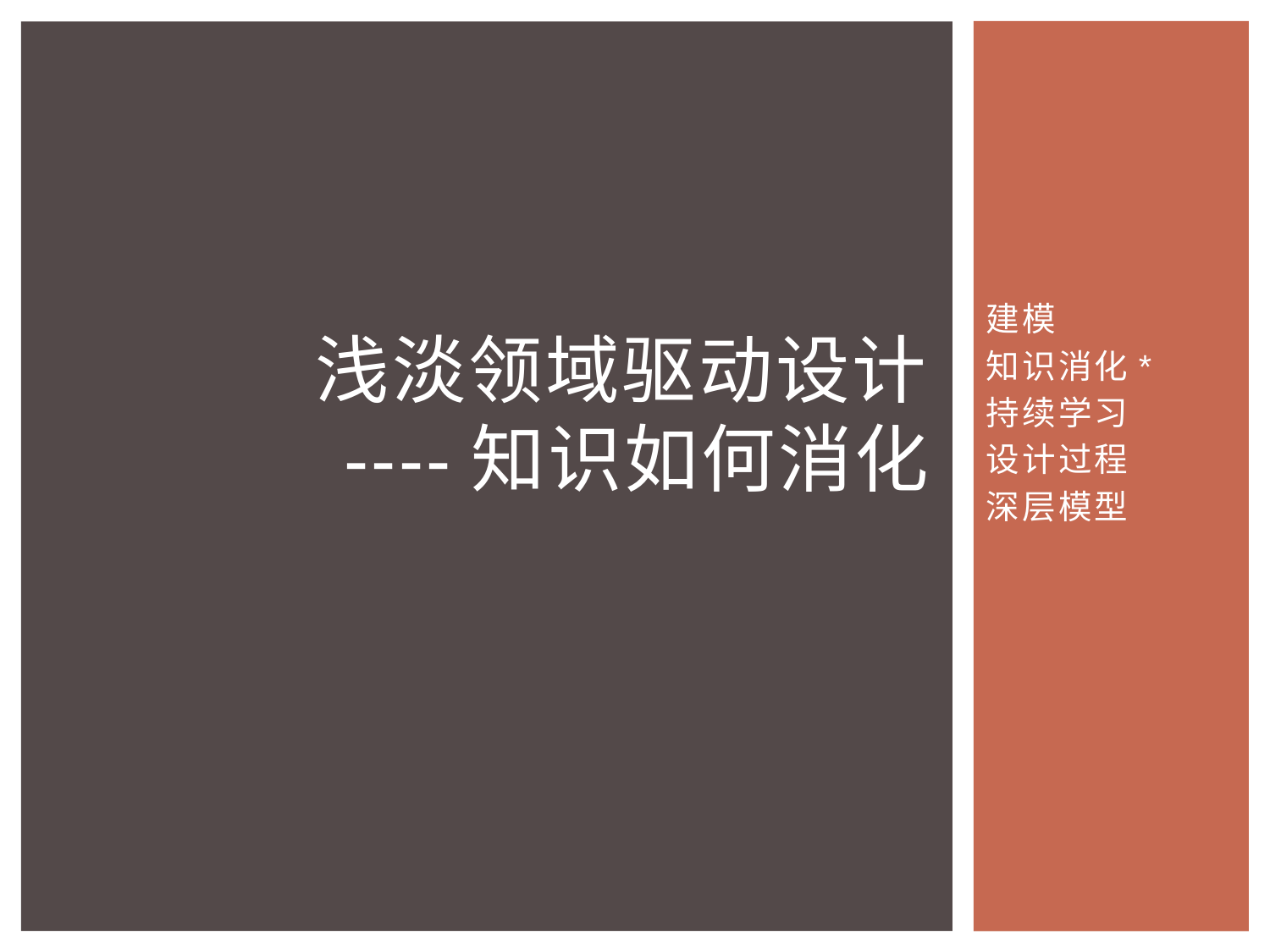

# 浅淡领域驱动设计 ----知识如何消化
建模
知识消化*
持续学习
设计过程
深层模型